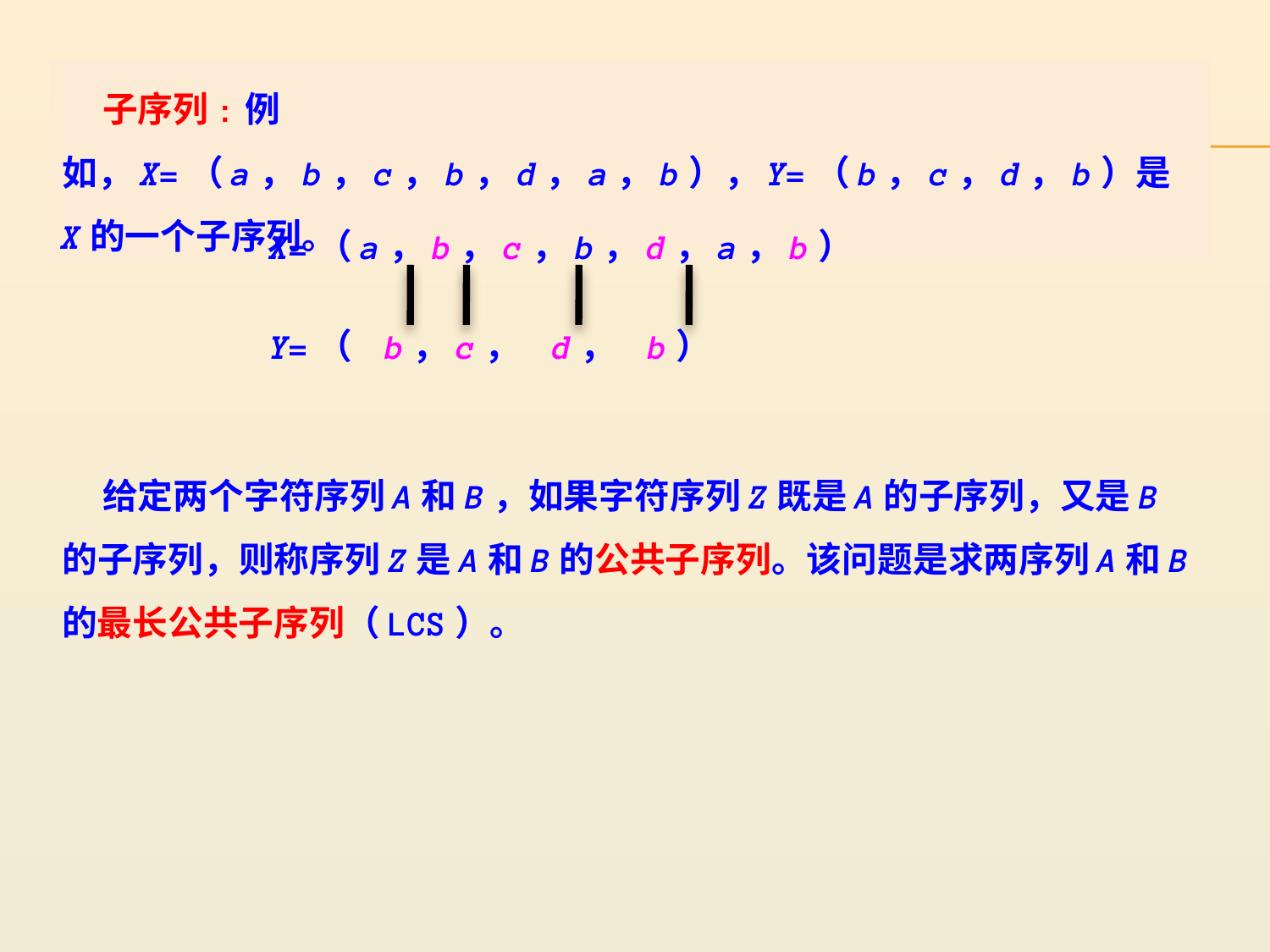

子序列:例如，X=（a，b，c，b，d，a，b），Y=（b，c，d，b）是X的一个子序列。
X=（a，b，c，b，d，a，b）
Y=（   b，c，   d，   b）
    给定两个字符序列A和B，如果字符序列Z既是A的子序列，又是B的子序列，则称序列Z是A和B的公共子序列。该问题是求两序列A和B的最长公共子序列（LCS）。